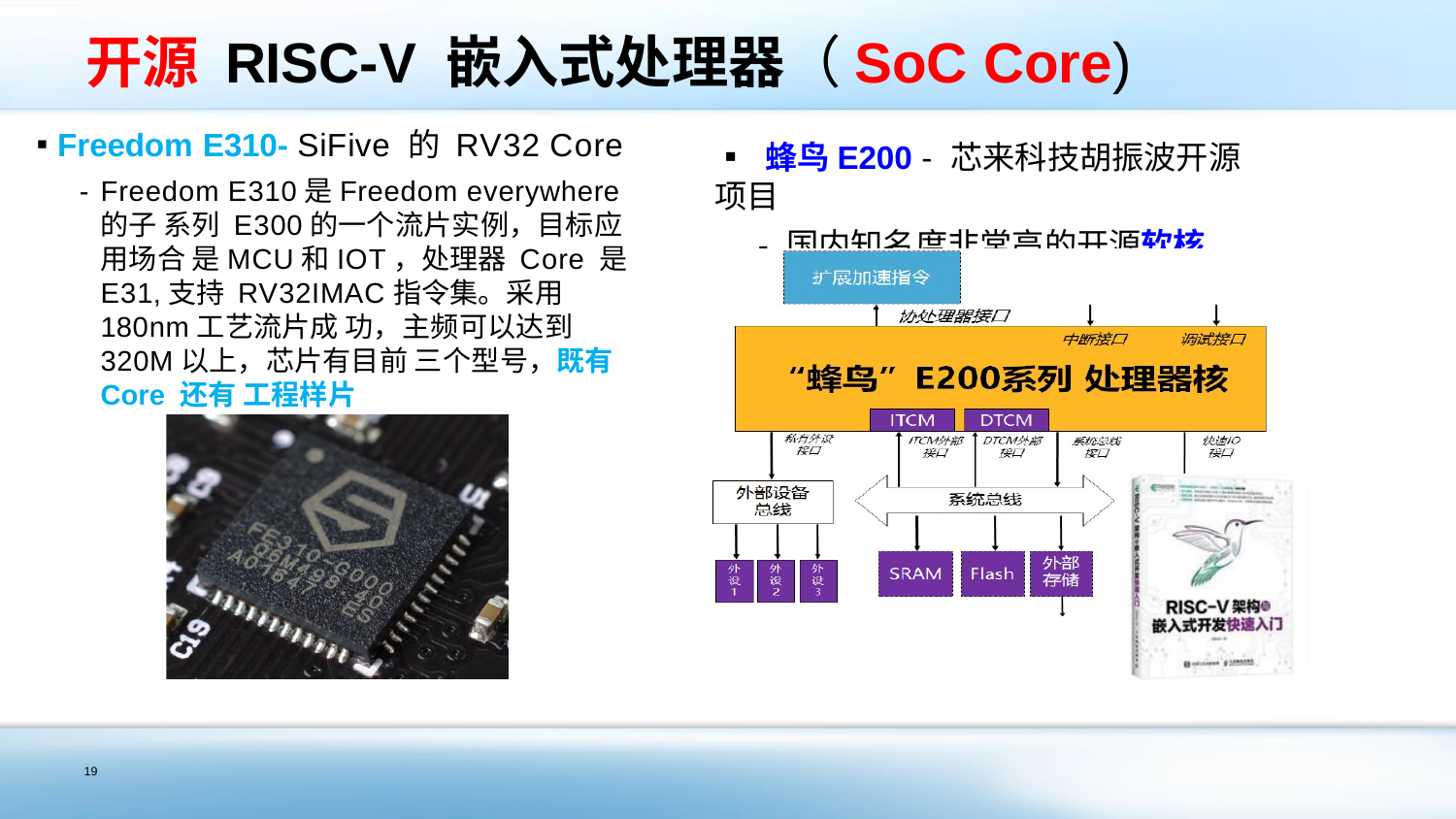

# 开源 RISC-V 嵌入式处理器（SoC Core)
Freedom E310- SiFive 的 RV32 Core
- Freedom E310是Freedom everywhere的子 系列 E300的一个流片实例，目标应用场合 是MCU和IOT，处理器 Core 是E31,支持 RV32IMAC指令集。采用180nm工艺流片成 功，主频可以达到320M以上，芯片有目前 三个型号，既有Core 还有 工程样片
▪ 蜂鸟E200 - 芯来科技胡振波开源项目
- 国内知名度非常高的开源软核SoC

19